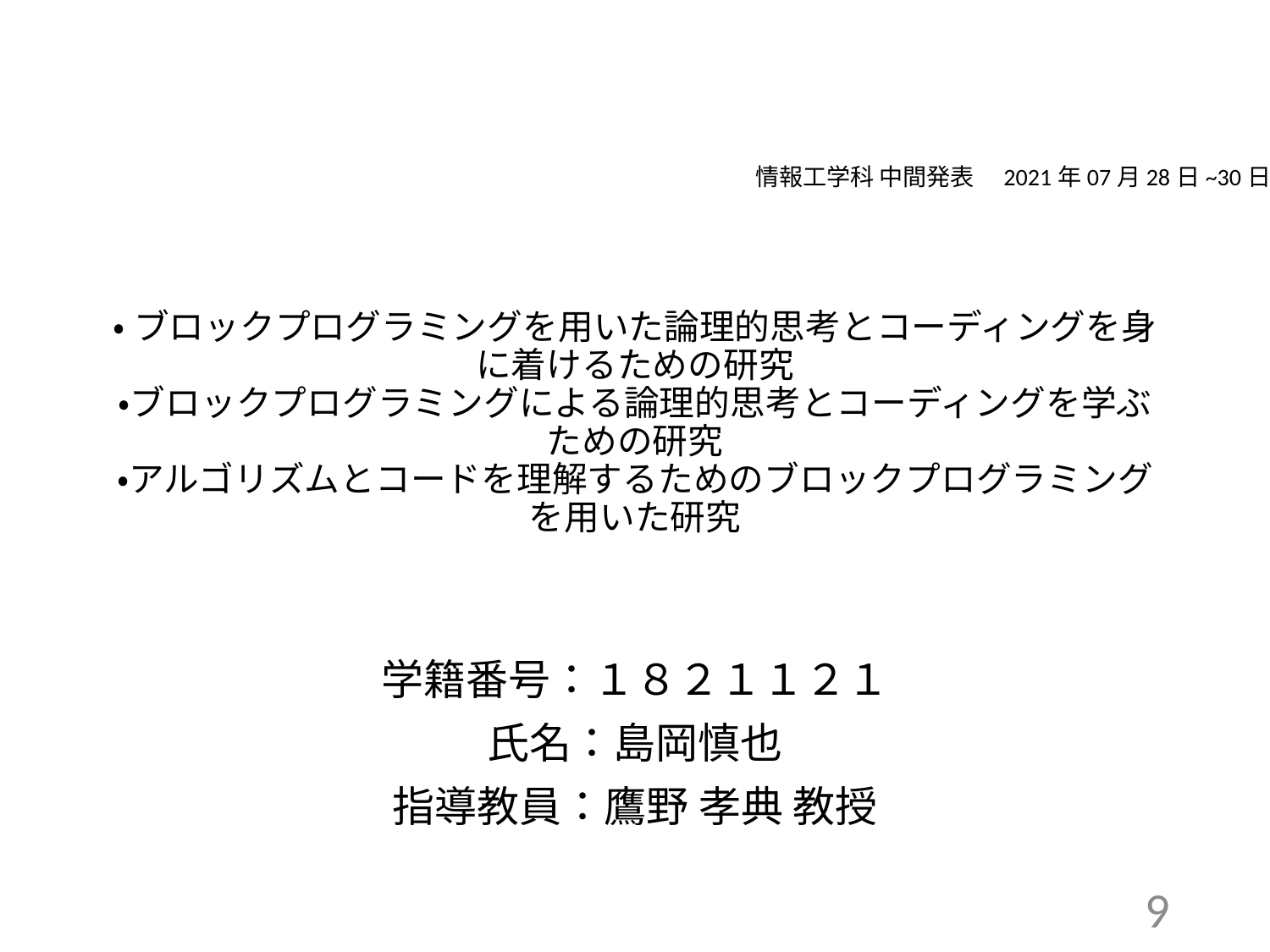

情報工学科 中間発表　2021年07月28日~30日
# •ブロックプログラミングを用いた論理的思考とコーディングを身に着けるための研究 •ブロックプログラミングによる論理的思考とコーディングを学ぶための研究 •アルゴリズムとコードを理解するためのブロックプログラミングを用いた研究
学籍番号：１８２１１２１
氏名：島岡慎也
指導教員：鷹野 孝典 教授

9